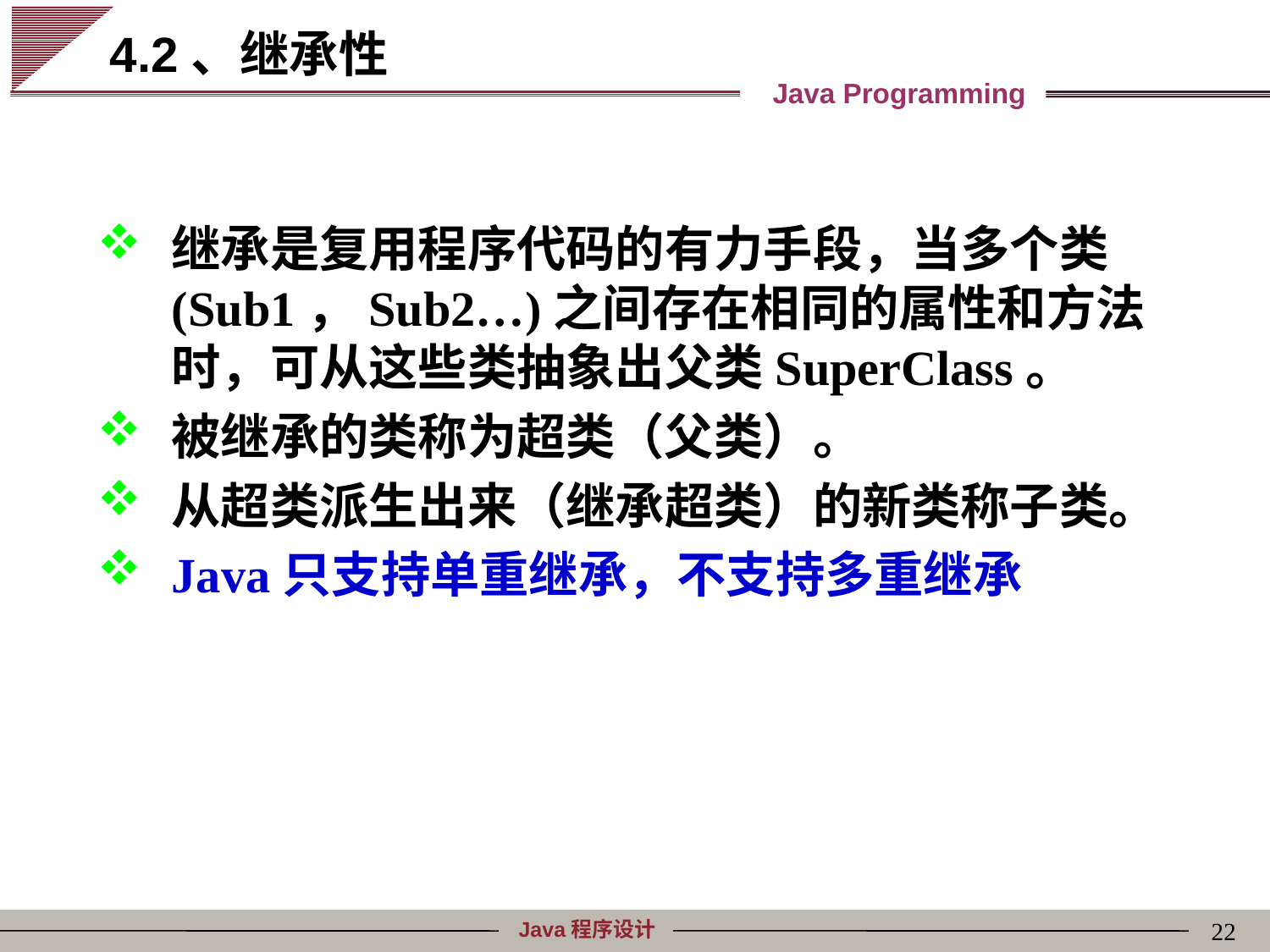

# 4.2、继承性
继承是复用程序代码的有力手段，当多个类(Sub1，Sub2…)之间存在相同的属性和方法时，可从这些类抽象出父类SuperClass。
被继承的类称为超类（父类）。
从超类派生出来（继承超类）的新类称子类。
Java只支持单重继承，不支持多重继承